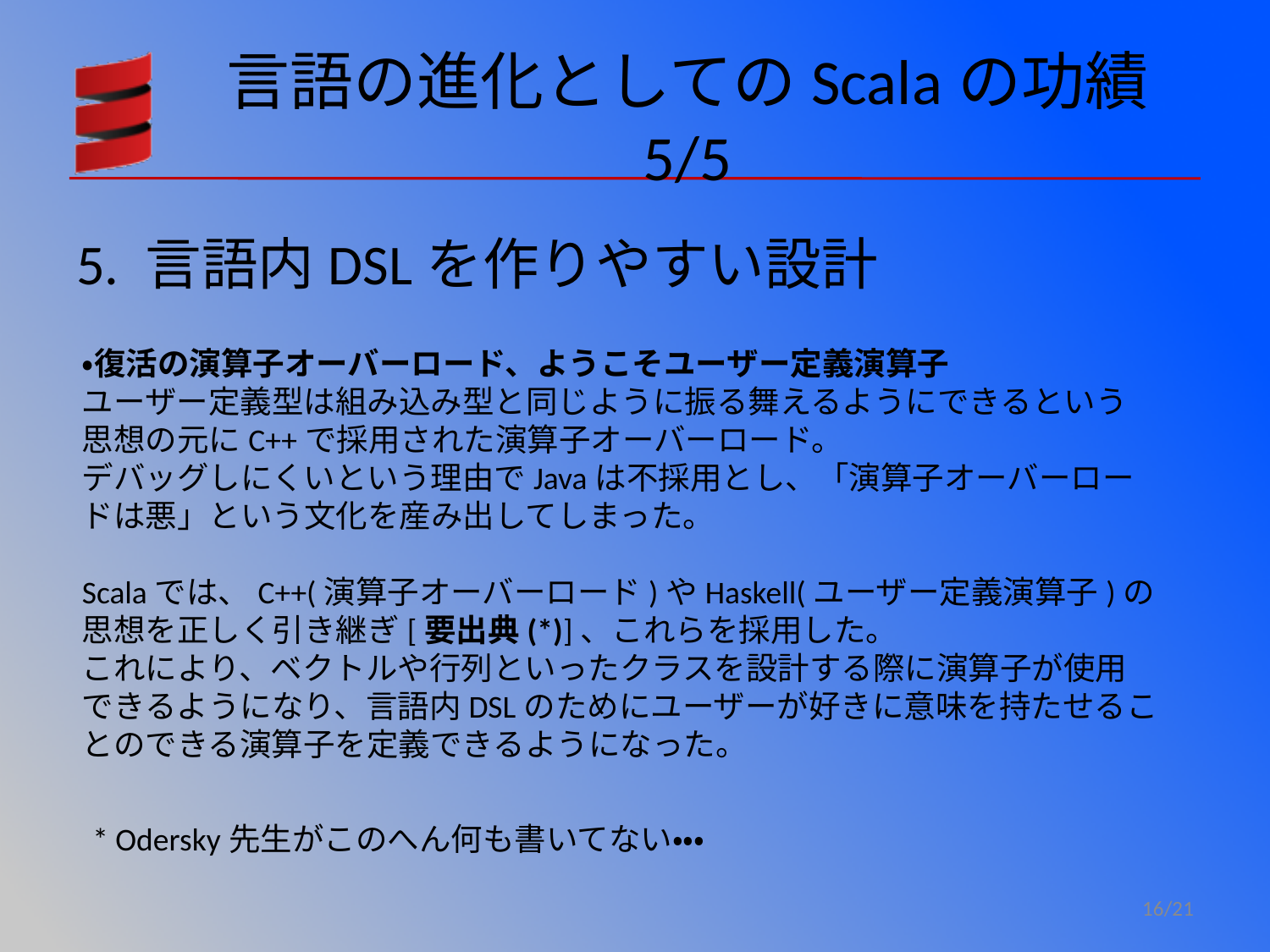

# 言語の進化としてのScalaの功績 5/5
5. 言語内DSLを作りやすい設計
・復活の演算子オーバーロード、ようこそユーザー定義演算子
ユーザー定義型は組み込み型と同じように振る舞えるようにできるという思想の元にC++で採用された演算子オーバーロード。
デバッグしにくいという理由でJavaは不採用とし、「演算子オーバーロードは悪」という文化を産み出してしまった。

Scalaでは、C++(演算子オーバーロード)やHaskell(ユーザー定義演算子)の思想を正しく引き継ぎ[要出典(*)]、これらを採用した。
これにより、ベクトルや行列といったクラスを設計する際に演算子が使用できるようになり、言語内DSLのためにユーザーが好きに意味を持たせることのできる演算子を定義できるようになった。
* Odersky先生がこのへん何も書いてない・・・
16/21